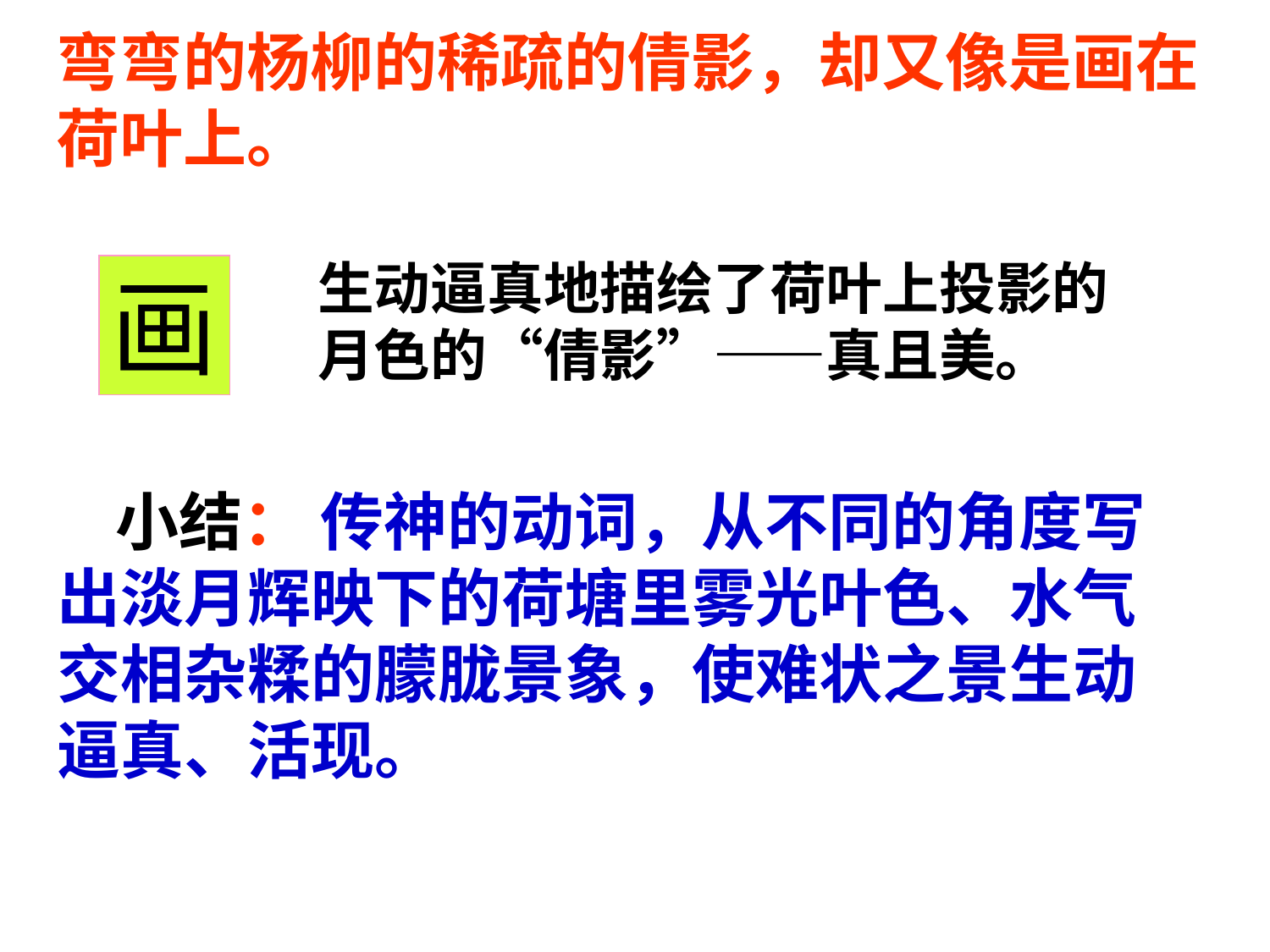

弯弯的杨柳的稀疏的倩影，却又像是画在荷叶上。
生动逼真地描绘了荷叶上投影的月色的“倩影”——真且美。
画
   小结： 传神的动词，从不同的角度写出淡月辉映下的荷塘里雾光叶色、水气交相杂糅的朦胧景象，使难状之景生动逼真、活现。